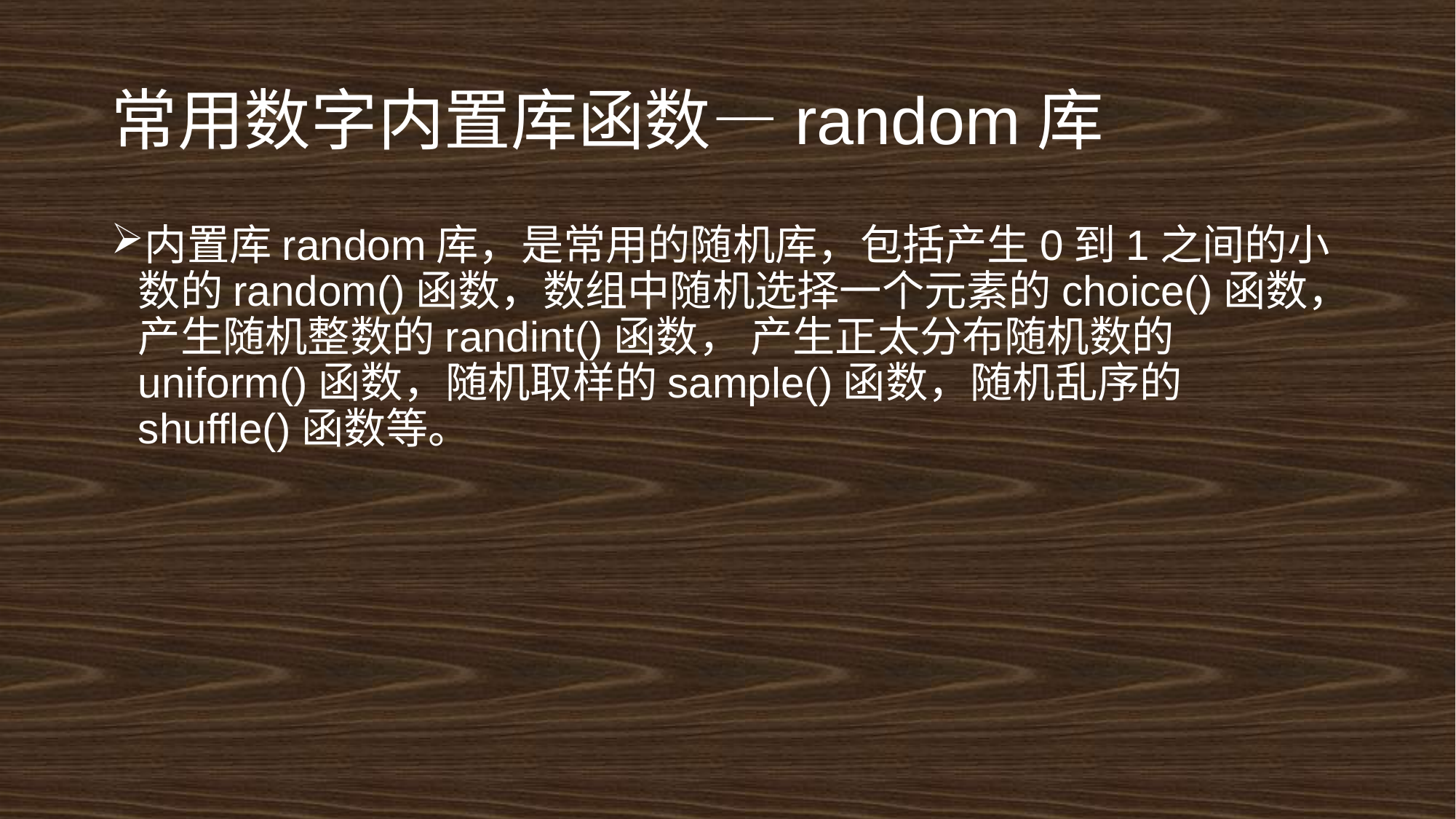

# 常用数字内置库函数—random库
内置库random库，是常用的随机库，包括产生0到1之间的小数的random()函数，数组中随机选择一个元素的choice()函数，产生随机整数的randint()函数， 产生正太分布随机数的uniform()函数，随机取样的sample()函数，随机乱序的shuffle()函数等。